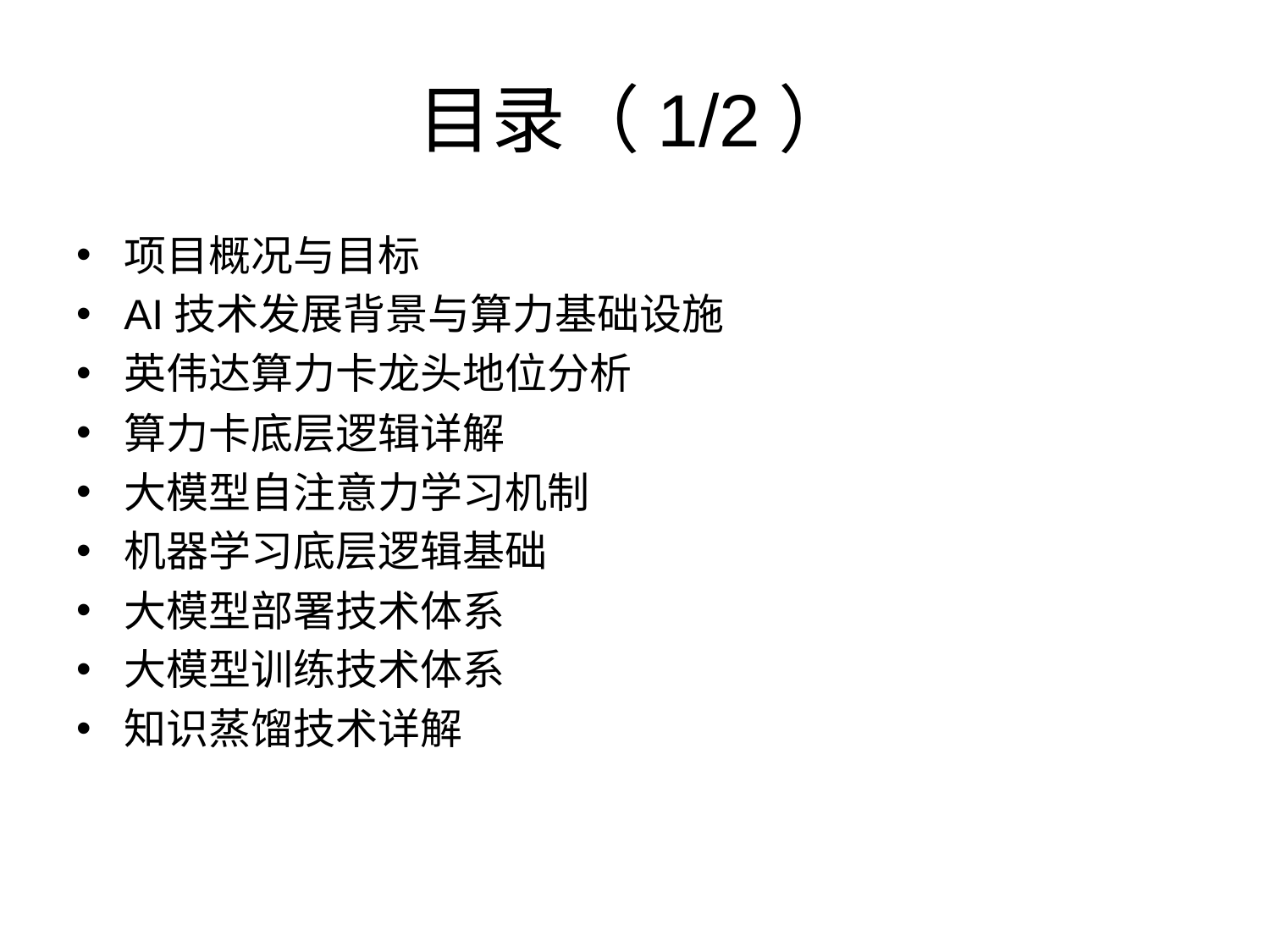

# 目录（1/2）
项目概况与目标
AI技术发展背景与算力基础设施
英伟达算力卡龙头地位分析
算力卡底层逻辑详解
大模型自注意力学习机制
机器学习底层逻辑基础
大模型部署技术体系
大模型训练技术体系
知识蒸馏技术详解